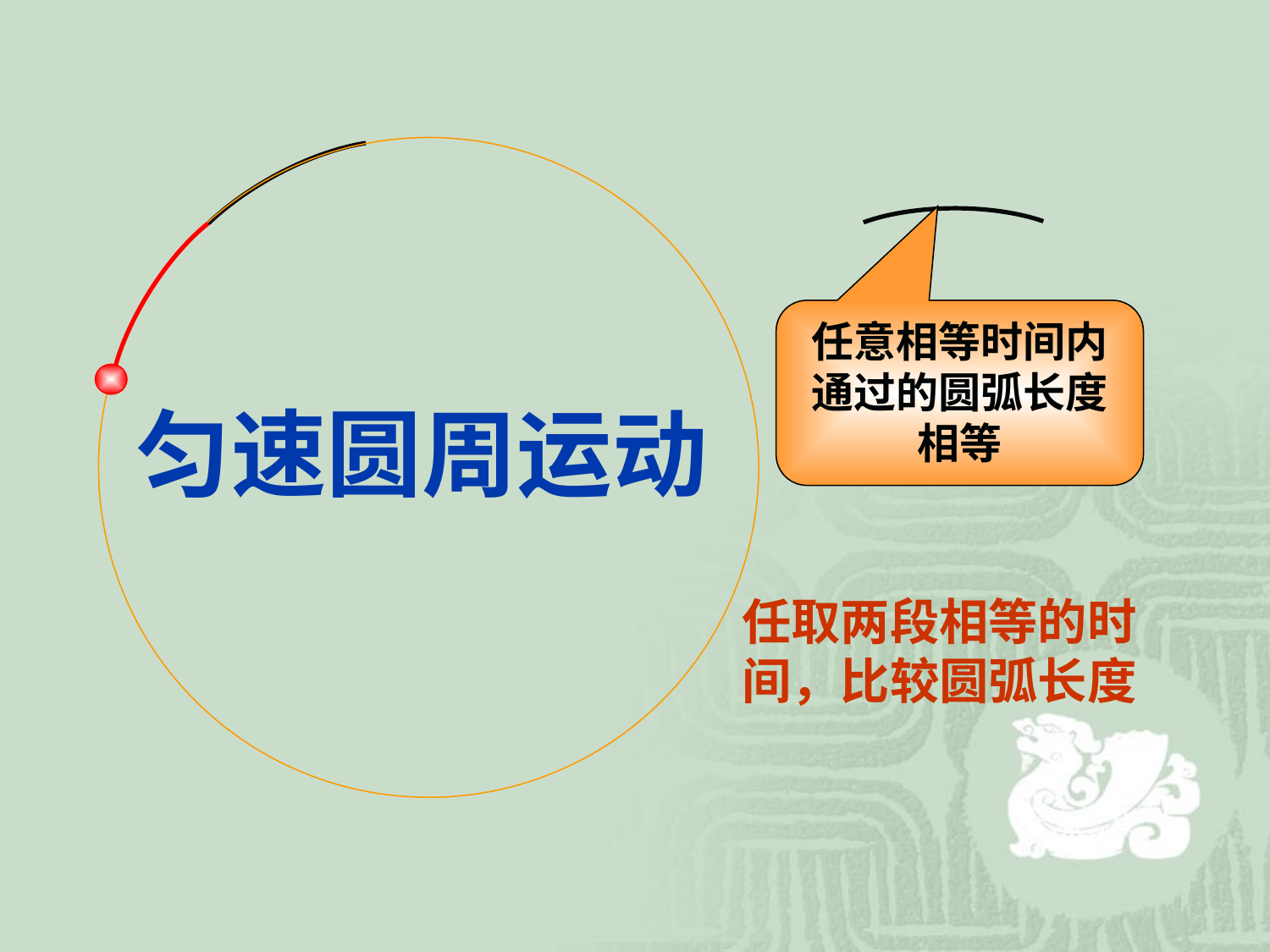

任意相等时间内通过的圆弧长度相等

匀速圆周运动
任取两段相等的时间，比较圆弧长度